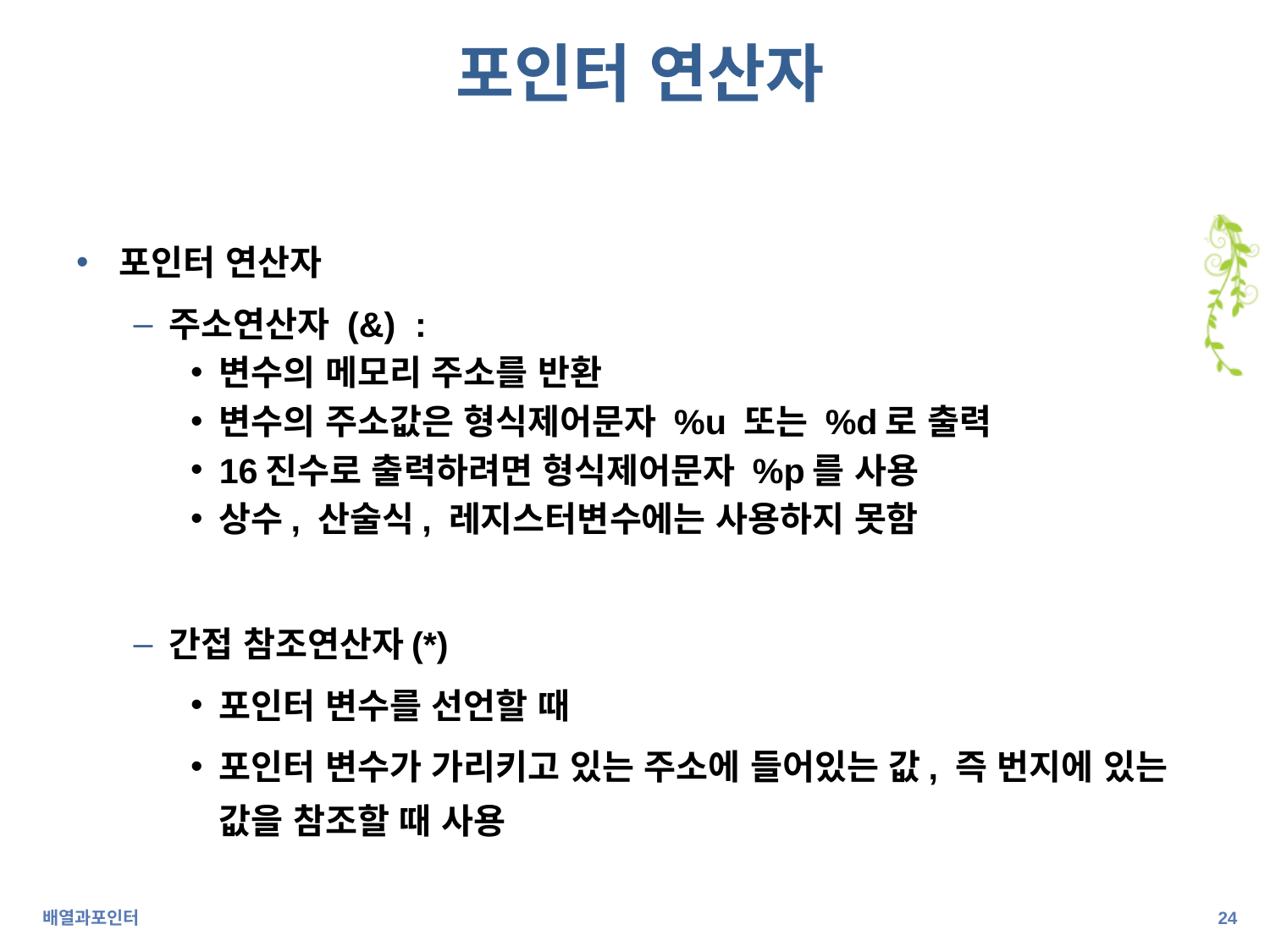

# 포인터 연산자
포인터 연산자
주소연산자 (&)  :
변수의 메모리 주소를 반환
변수의 주소값은 형식제어문자 %u 또는 %d로 출력
16진수로 출력하려면 형식제어문자 %p를 사용
상수, 산술식, 레지스터변수에는 사용하지 못함

간접 참조연산자(*)
포인터 변수를 선언할 때
포인터 변수가 가리키고 있는 주소에 들어있는 값, 즉 번지에 있는 값을 참조할 때 사용

배열과포인터
24